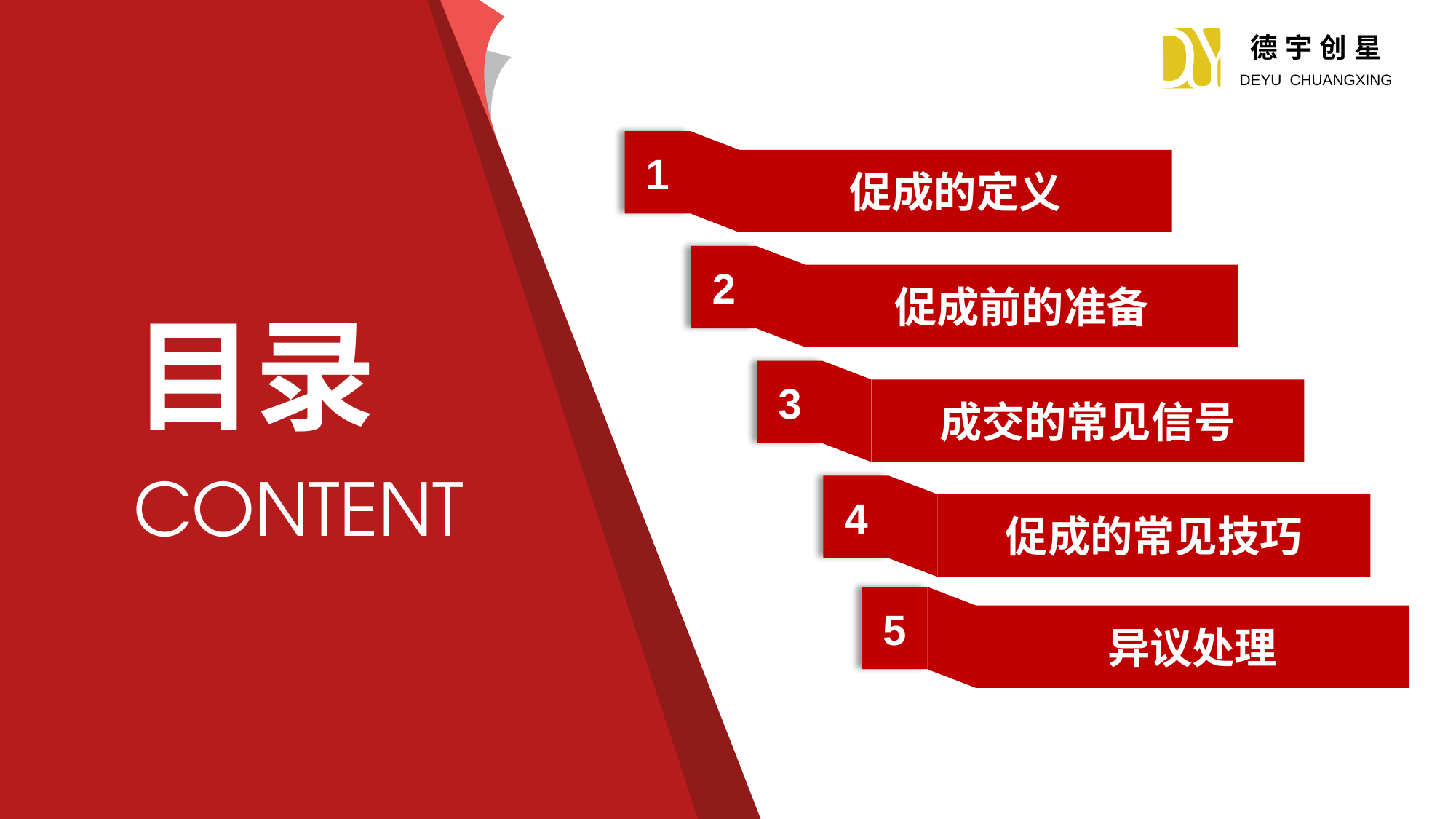

1

促成的定义
2

促成前的准备
3

成交的常见信号
4

促成的常见技巧
5

异议处理
促成的定义